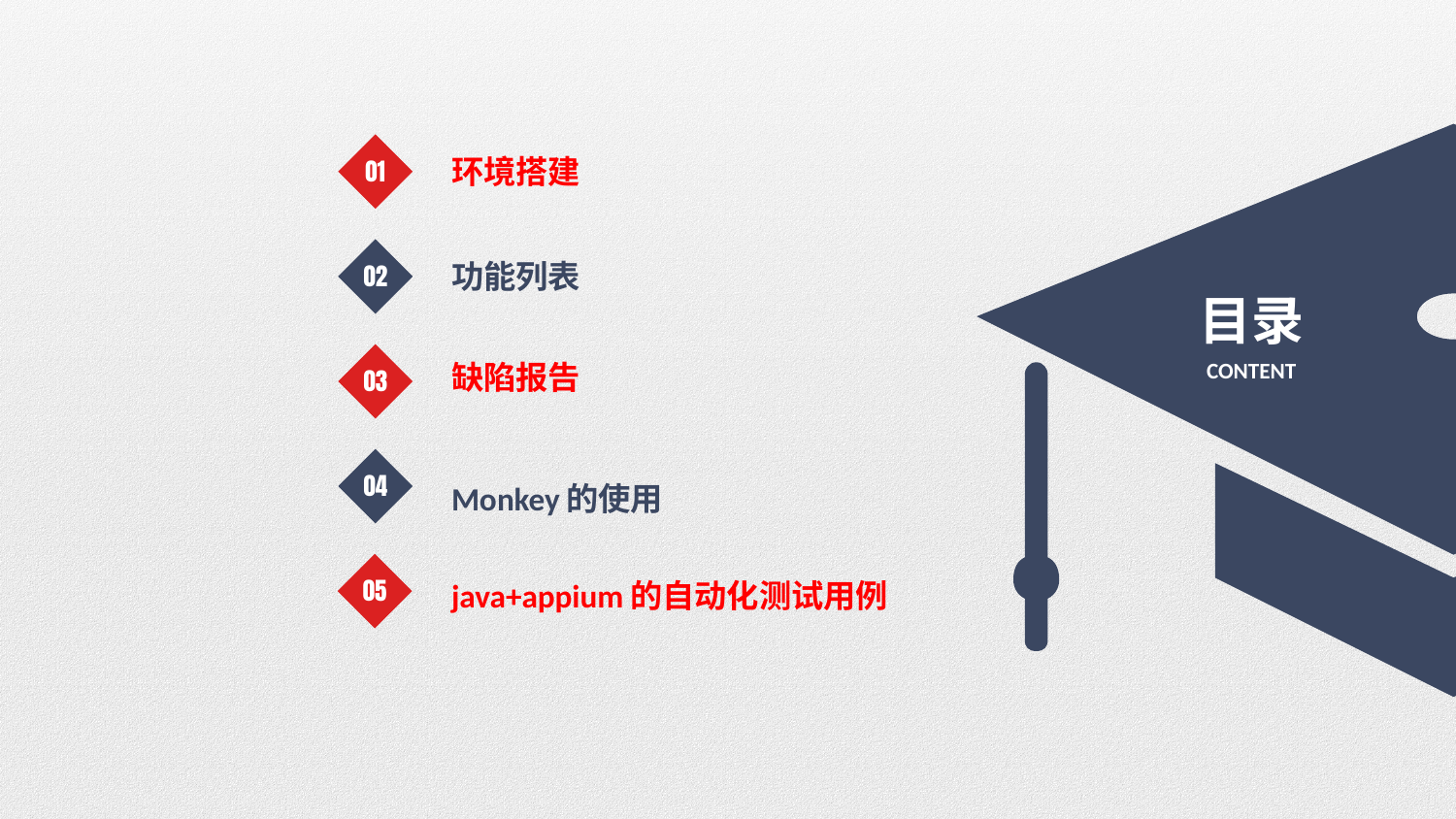

01
环境搭建

02
功能列表
目录
CONTENT
03
缺陷报告
04
Monkey的使用
05
java+appium的自动化测试用例